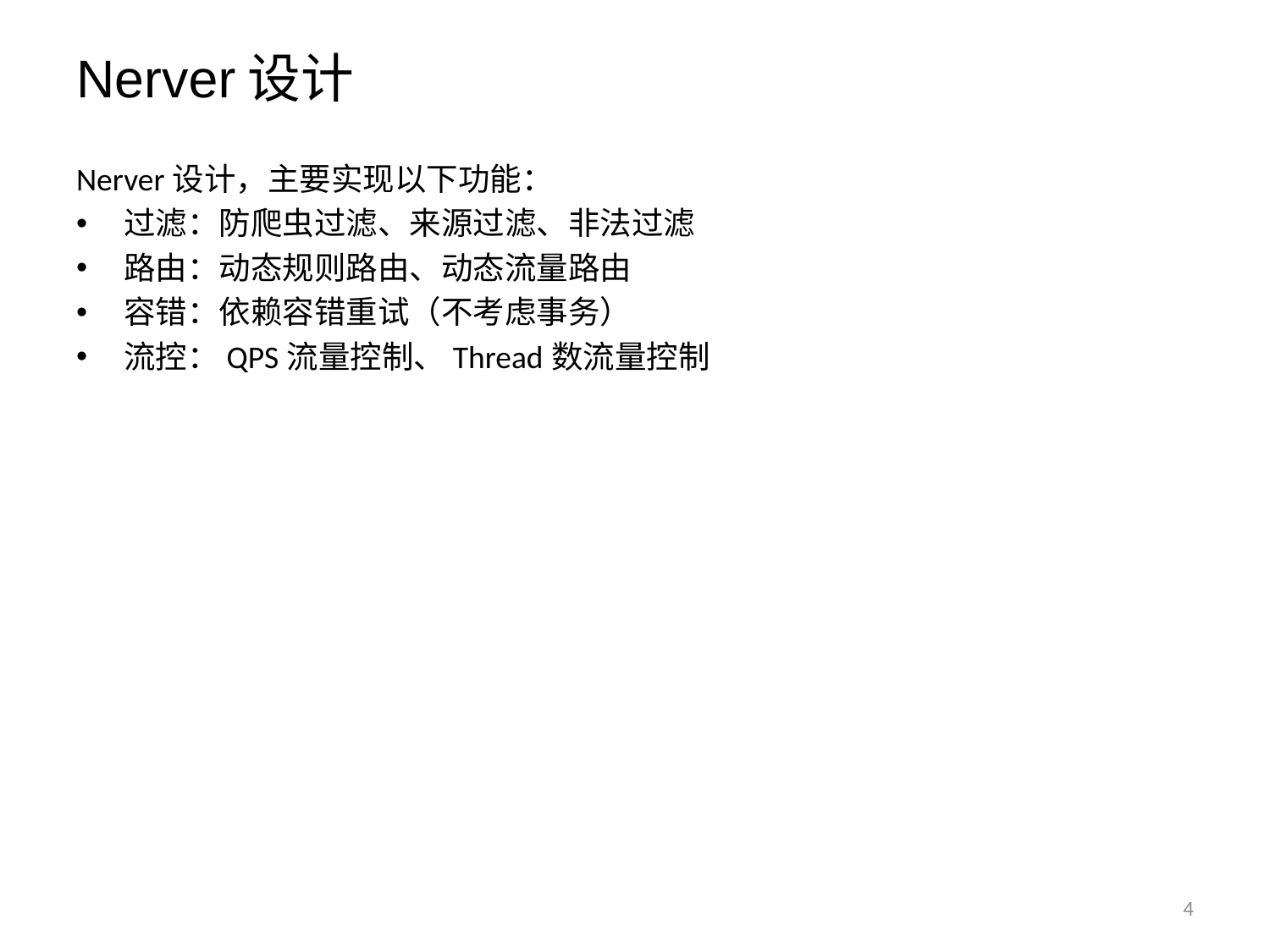

# Nerver设计
Nerver设计，主要实现以下功能：
过滤：防爬虫过滤、来源过滤、非法过滤
路由：动态规则路由、动态流量路由
容错：依赖容错重试（不考虑事务）
流控：QPS流量控制、Thread数流量控制
4